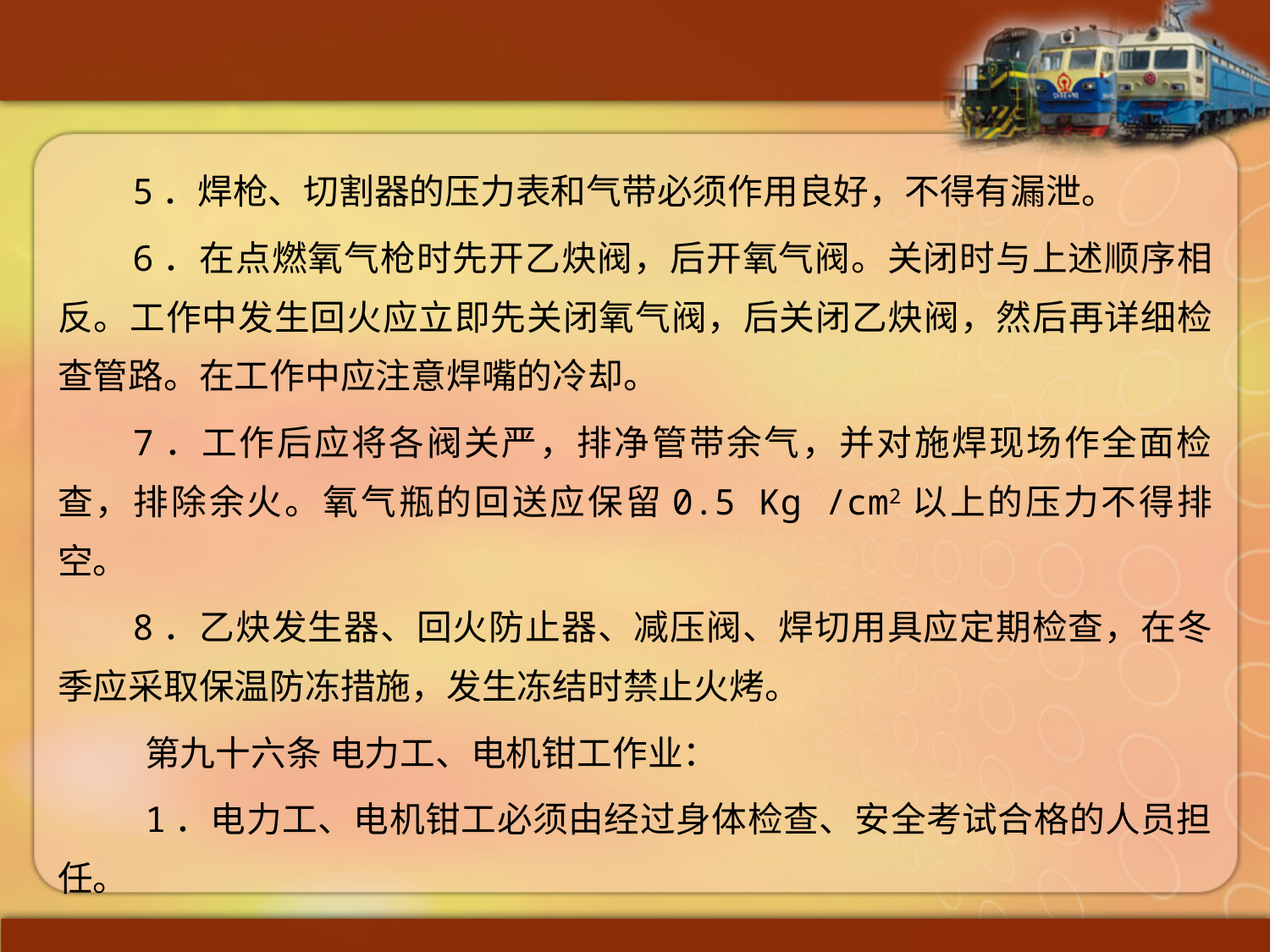

#
5．焊枪、切割器的压力表和气带必须作用良好，不得有漏泄。
6．在点燃氧气枪时先开乙炔阀，后开氧气阀。关闭时与上述顺序相反。工作中发生回火应立即先关闭氧气阀，后关闭乙炔阀，然后再详细检查管路。在工作中应注意焊嘴的冷却。
7．工作后应将各阀关严，排净管带余气，并对施焊现场作全面检查，排除余火。氧气瓶的回送应保留0.5 Kg /cm2以上的压力不得排空。
8．乙炔发生器、回火防止器、减压阀、焊切用具应定期检查，在冬季应采取保温防冻措施，发生冻结时禁止火烤。
第九十六条 电力工、电机钳工作业：
1．电力工、电机钳工必须由经过身体检查、安全考试合格的人员担任。